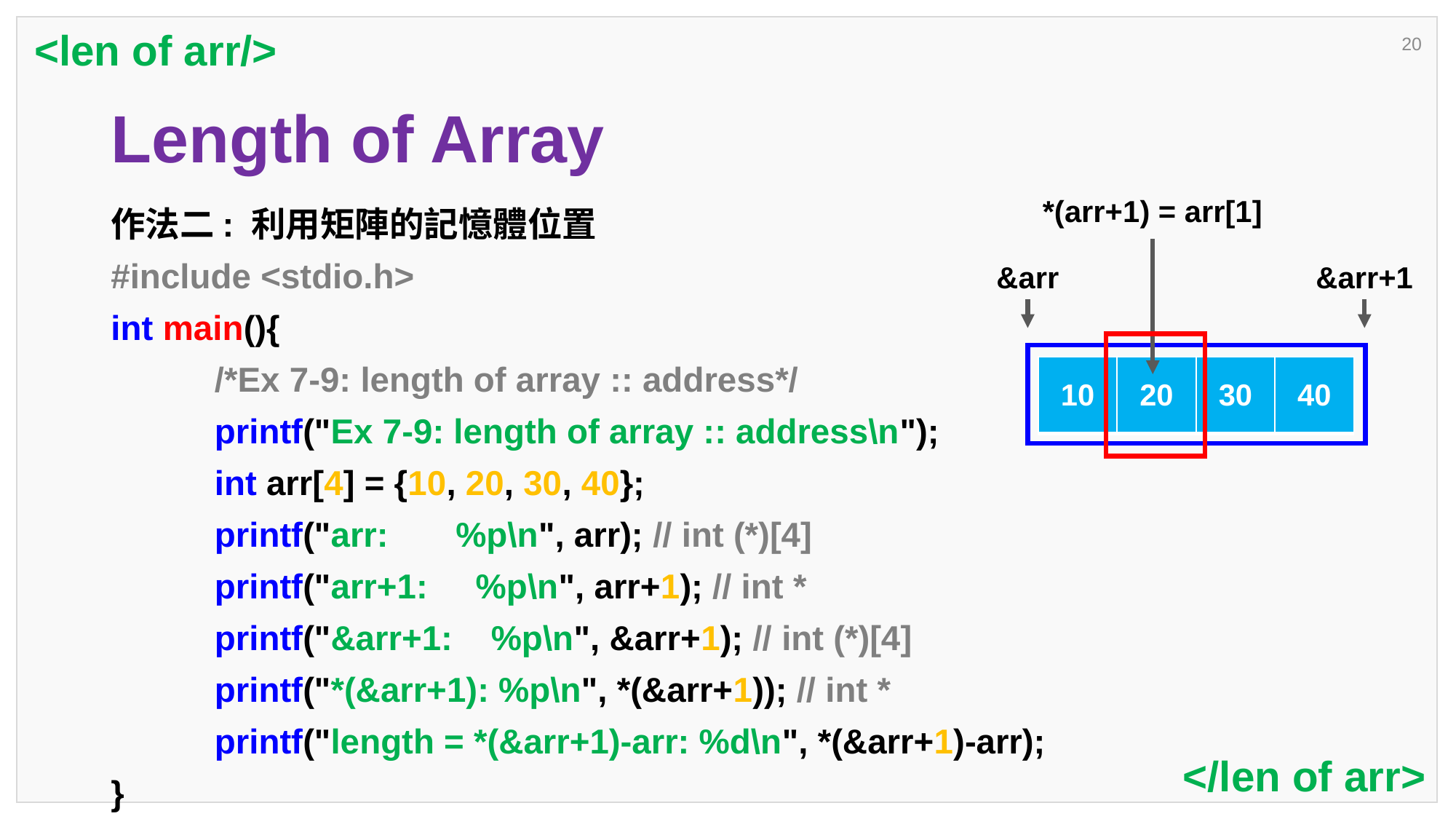

<len of arr/>
20
# Length of Array
*(arr+1) = arr[1]
作法二: 利用矩陣的記憶體位置
#include <stdio.h>
int main(){
	/*Ex 7-9: length of array :: address*/
	printf("Ex 7-9: length of array :: address\n");
	int arr[4] = {10, 20, 30, 40};
	printf("arr:       %p\n", arr); // int (*)[4]
	printf("arr+1:     %p\n", arr+1); // int *
	printf("&arr+1:    %p\n", &arr+1); // int (*)[4]
	printf("*(&arr+1): %p\n", *(&arr+1)); // int *
	printf("length = *(&arr+1)-arr: %d\n", *(&arr+1)-arr);
}
&arr
&arr+1

| 10 | 20 | 30 | 40 |
| --- | --- | --- | --- |
</len of arr>